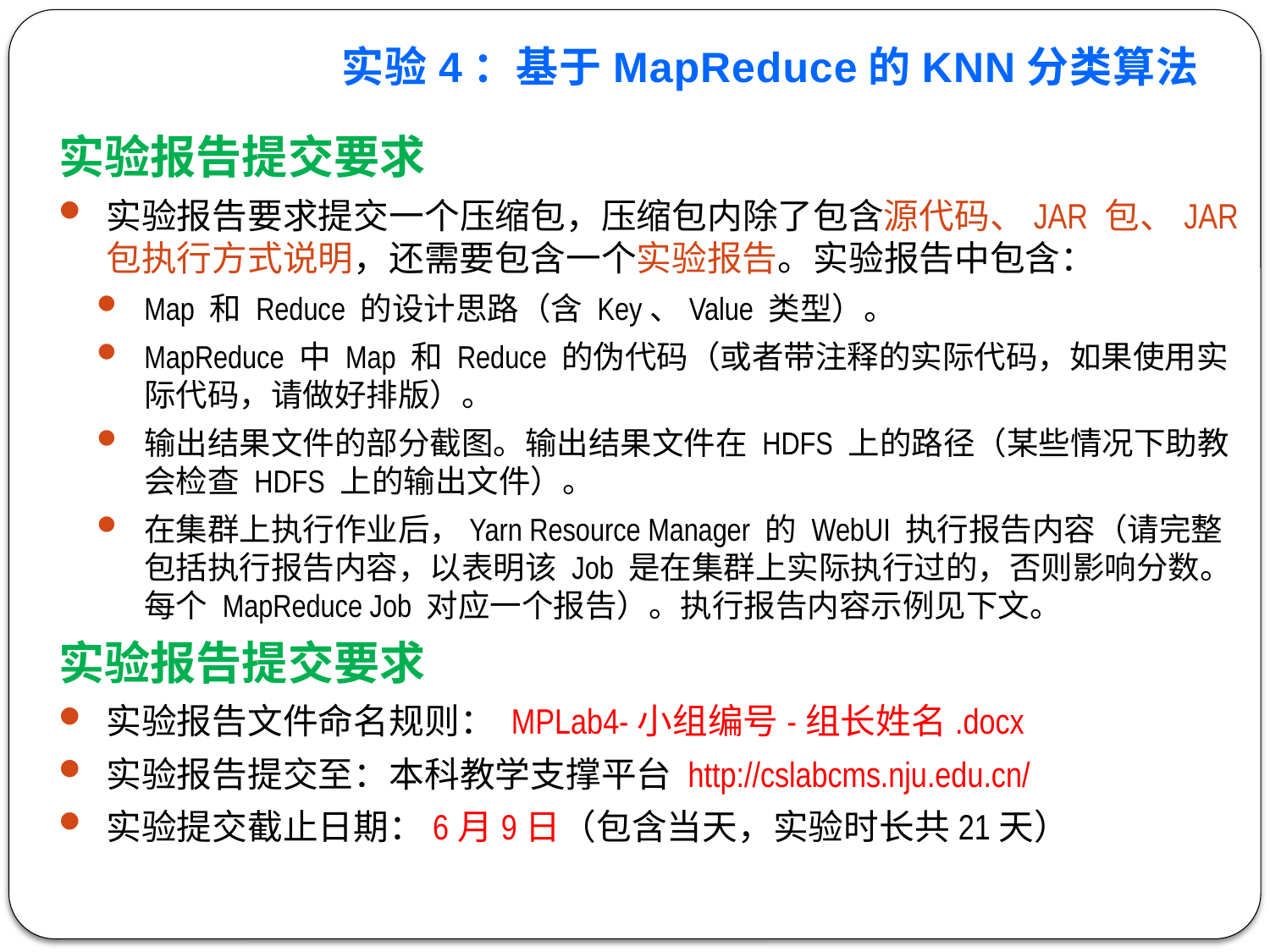

实验4：基于MapReduce的KNN分类算法
实验报告提交要求
实验报告要求提交一个压缩包，压缩包内除了包含源代码、JAR 包、JAR 包执行方式说明，还需要包含一个实验报告。实验报告中包含：
Map 和 Reduce 的设计思路（含 Key、Value 类型）。
MapReduce 中 Map 和 Reduce 的伪代码（或者带注释的实际代码，如果使用实际代码，请做好排版）。
输出结果文件的部分截图。输出结果文件在 HDFS 上的路径（某些情况下助教会检查 HDFS 上的输出文件）。
在集群上执行作业后，Yarn Resource Manager 的 WebUI 执行报告内容（请完整包括执行报告内容，以表明该 Job 是在集群上实际执行过的，否则影响分数。每个 MapReduce Job 对应一个报告）。执行报告内容示例见下文。
实验报告提交要求
实验报告文件命名规则： MPLab4-小组编号-组长姓名.docx
实验报告提交至：本科教学支撑平台 http://cslabcms.nju.edu.cn/
实验提交截止日期：6月9日（包含当天，实验时长共21天）